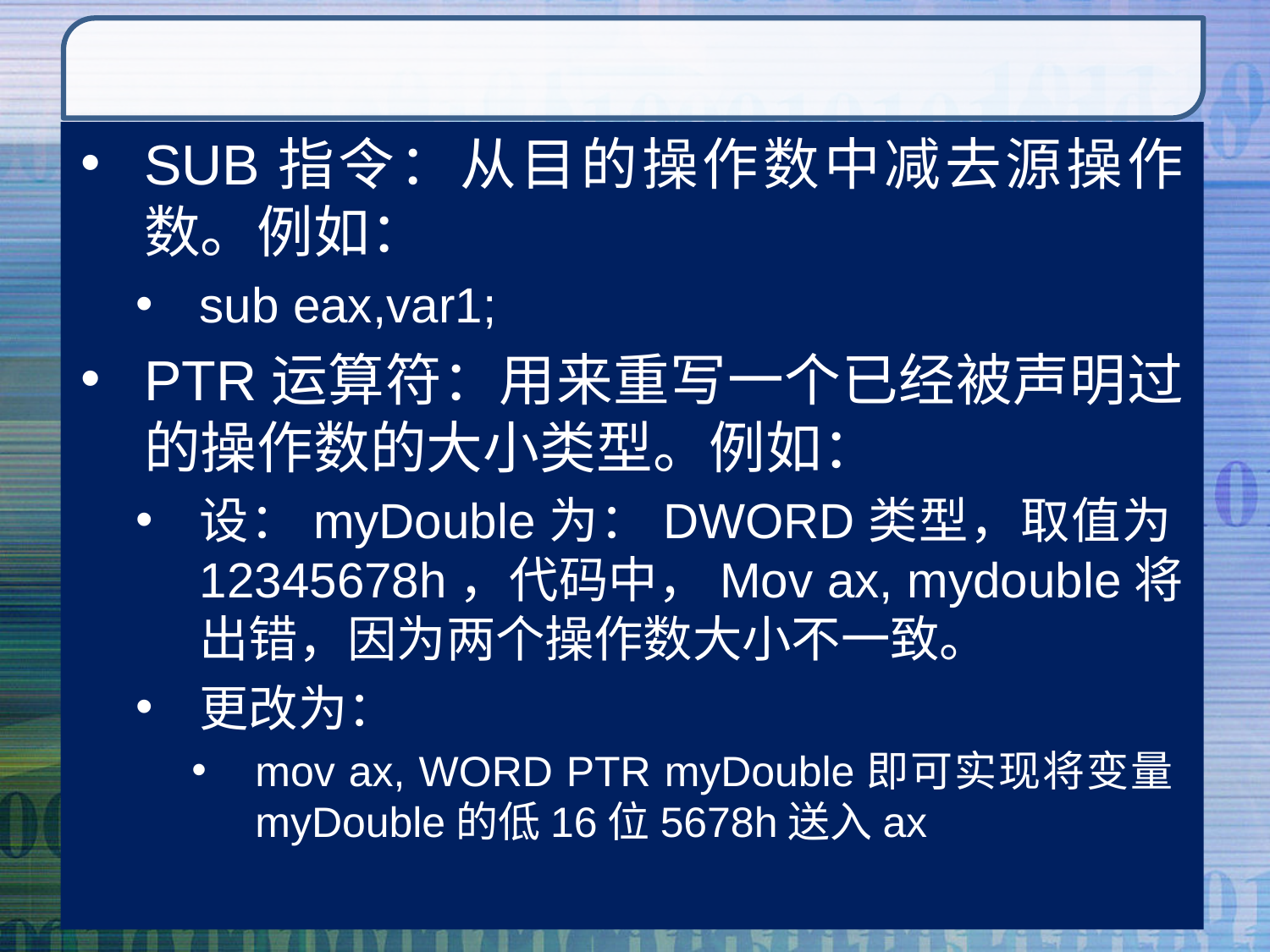

#
SUB指令：从目的操作数中减去源操作数。例如：
sub eax,var1;
PTR运算符：用来重写一个已经被声明过的操作数的大小类型。例如：
设：myDouble为：DWORD类型，取值为12345678h，代码中，Mov ax, mydouble将出错，因为两个操作数大小不一致。
更改为：
mov ax, WORD PTR myDouble即可实现将变量myDouble的低16位5678h送入ax